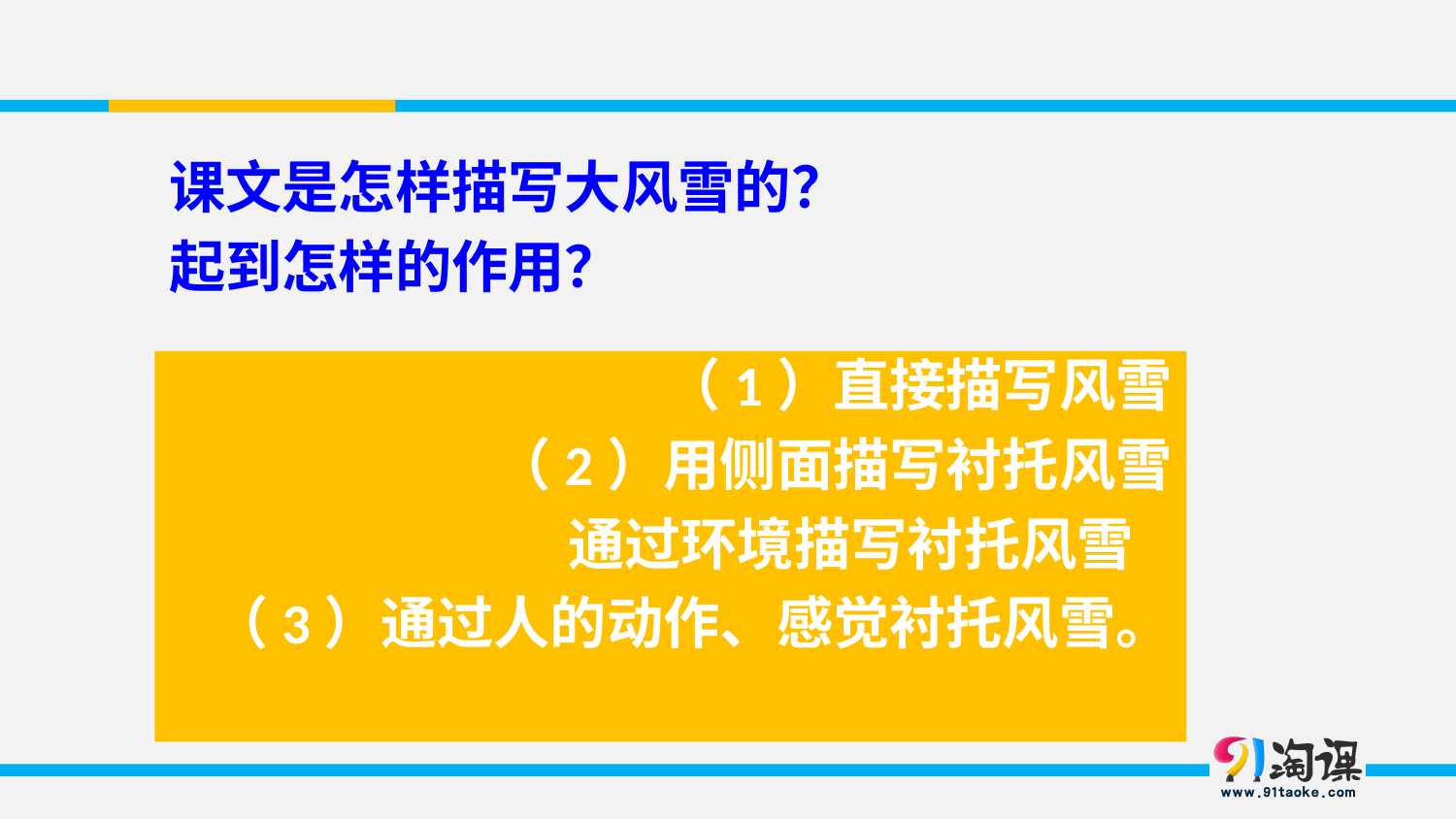

课文是怎样描写大风雪的？
起到怎样的作用？
（1）直接描写风雪
（2）用侧面描写衬托风雪
     通过环境描写衬托风雪
（3）通过人的动作、感觉衬托风雪。